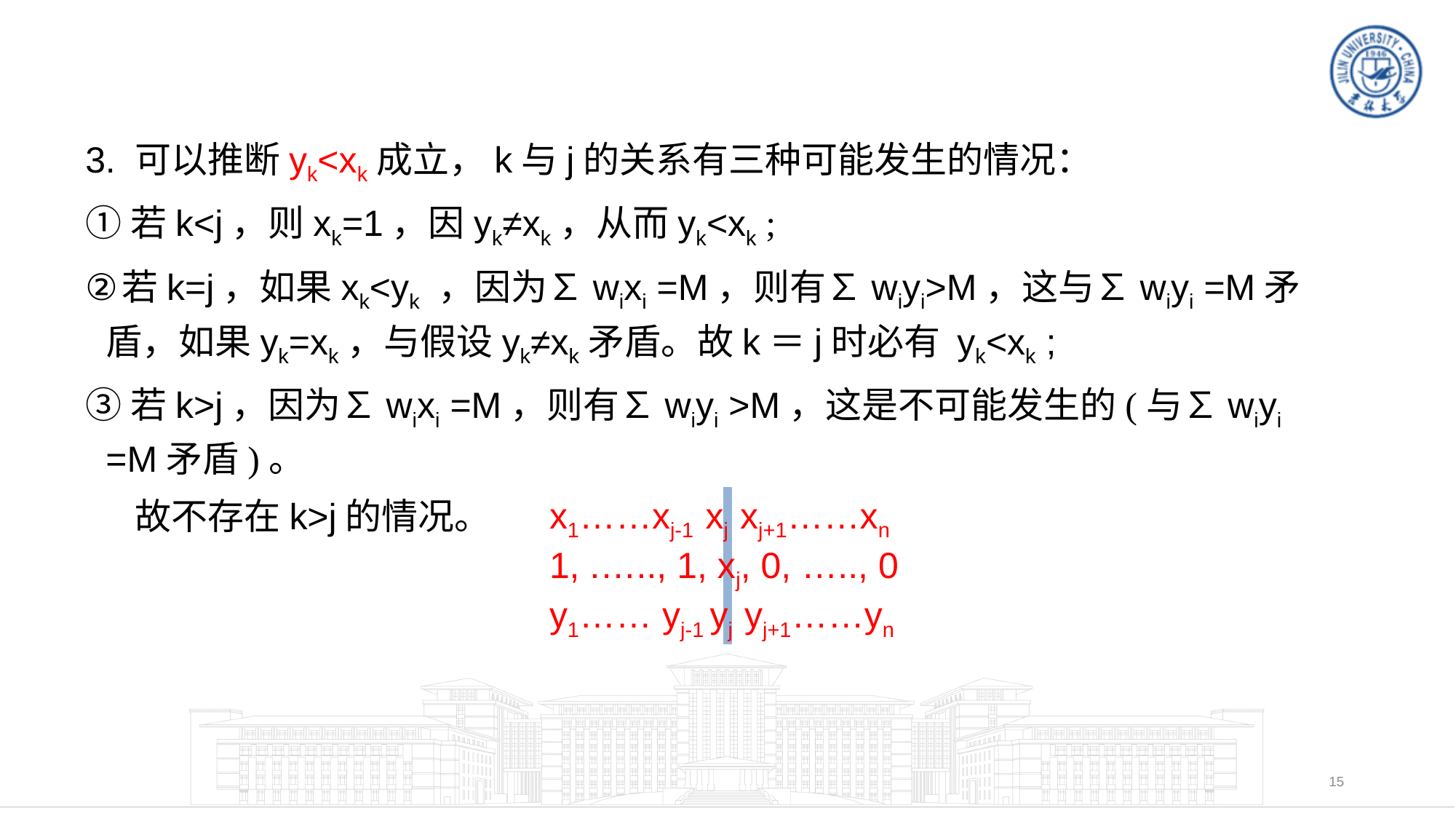

3. 可以推断yk<xk成立，k与j的关系有三种可能发生的情况：
①若k<j，则xk=1，因yk≠xk，从而yk<xk ;
若k=j，如果xk<yk ，因为∑wixi =M，则有∑wiyi>M，这与∑wiyi =M矛盾，如果yk=xk，与假设yk≠xk矛盾。故k＝j时必有 yk<xk ;
③若k>j，因为∑wixi =M，则有∑wiyi >M，这是不可能发生的(与∑wiyi =M矛盾)。
     故不存在k>j的情况。

x1……xj-1  xj  xj+1……xn
1, .….., 1, xj, 0, ….., 0
y1…… yj-1 yj  yj+1……yn
15